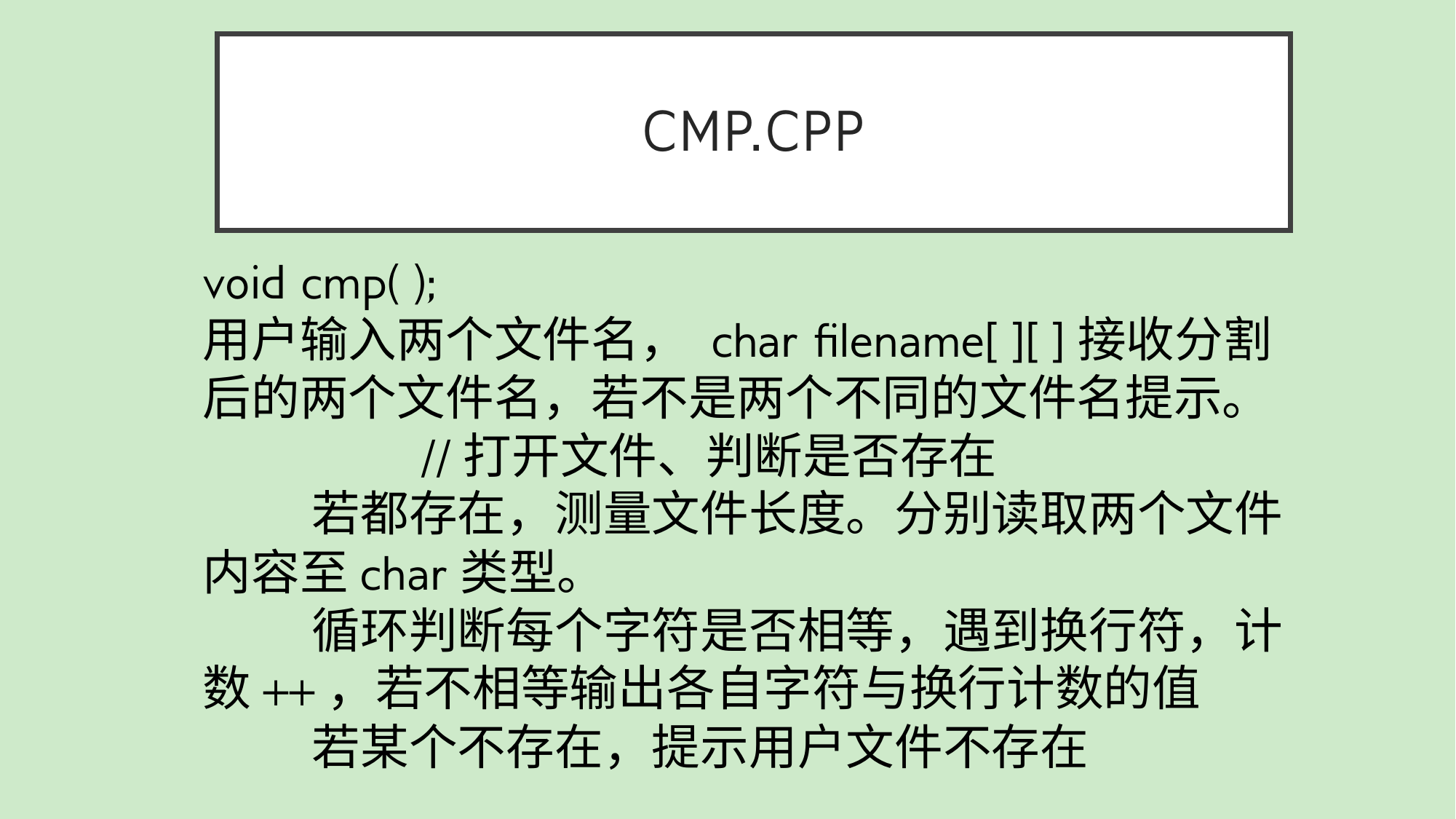

# cmp.cpp
void cmp( );
用户输入两个文件名， char filename[ ][ ]接收分割后的两个文件名，若不是两个不同的文件名提示。
		//打开文件、判断是否存在
	若都存在，测量文件长度。分别读取两个文件内容至char类型。
	循环判断每个字符是否相等，遇到换行符，计数++，若不相等输出各自字符与换行计数的值
	若某个不存在，提示用户文件不存在